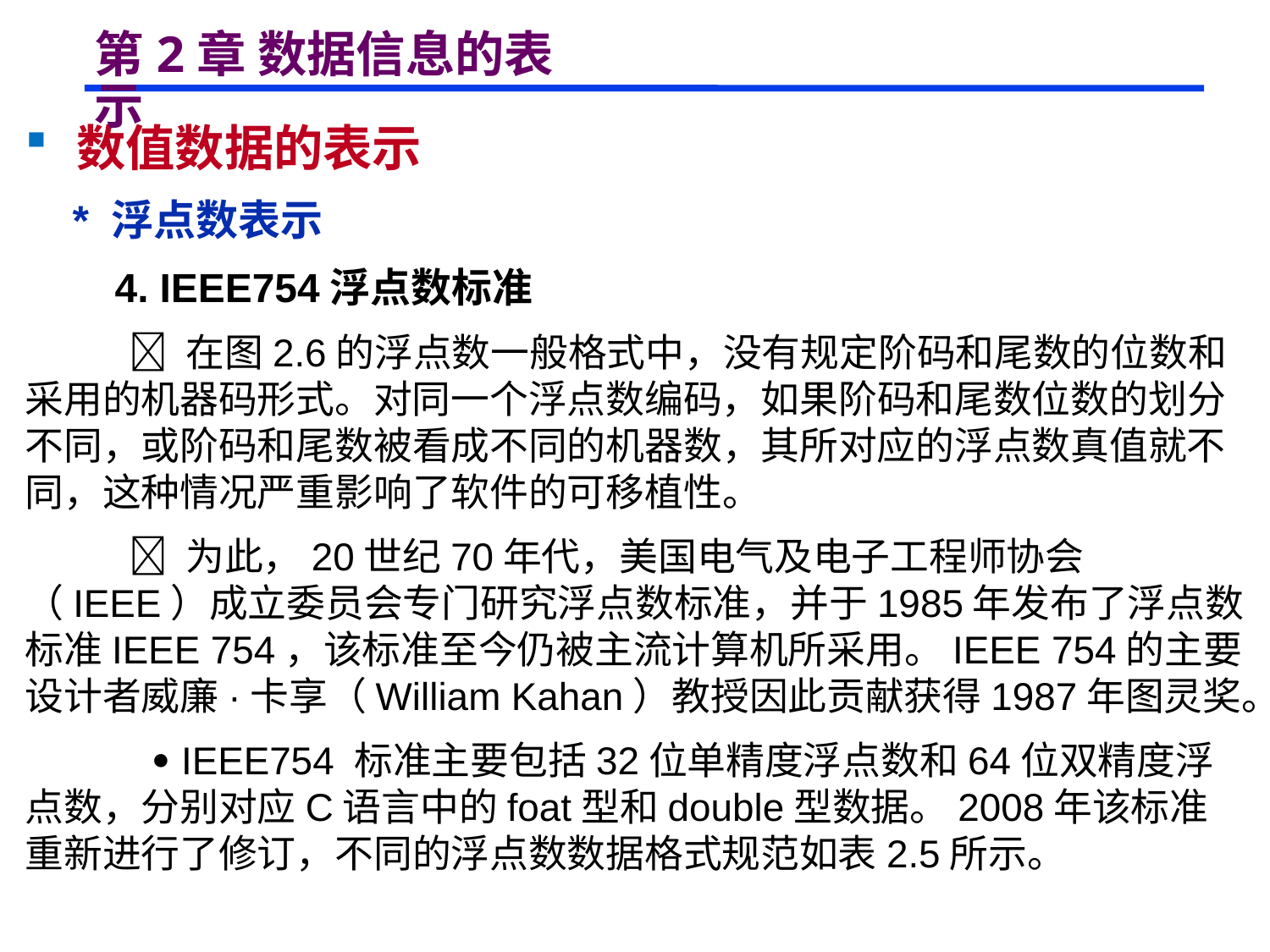

# 第2章 数据信息的表示
 数值数据的表示
    * 浮点数表示
        4. IEEE754浮点数标准
            • 在图2.6的浮点数一般格式中，没有规定阶码和尾数的位数和采用的机器码形式。对同一个浮点数编码，如果阶码和尾数位数的划分不同，或阶码和尾数被看成不同的机器数，其所对应的浮点数真值就不同，这种情况严重影响了软件的可移植性。
            • 为此，20世纪70年代，美国电气及电子工程师协会（IEEE）成立委员会专门研究浮点数标准，并于1985年发布了浮点数标准IEEE 754，该标准至今仍被主流计算机所采用。IEEE 754的主要设计者威廉·卡享（William Kahan）教授因此贡献获得1987年图灵奖。
            • IEEE754 标准主要包括32位单精度浮点数和64位双精度浮点数，分别对应C语言中的foat型和double型数据。2008年该标准重新进行了修订，不同的浮点数数据格式规范如表2.5所示。